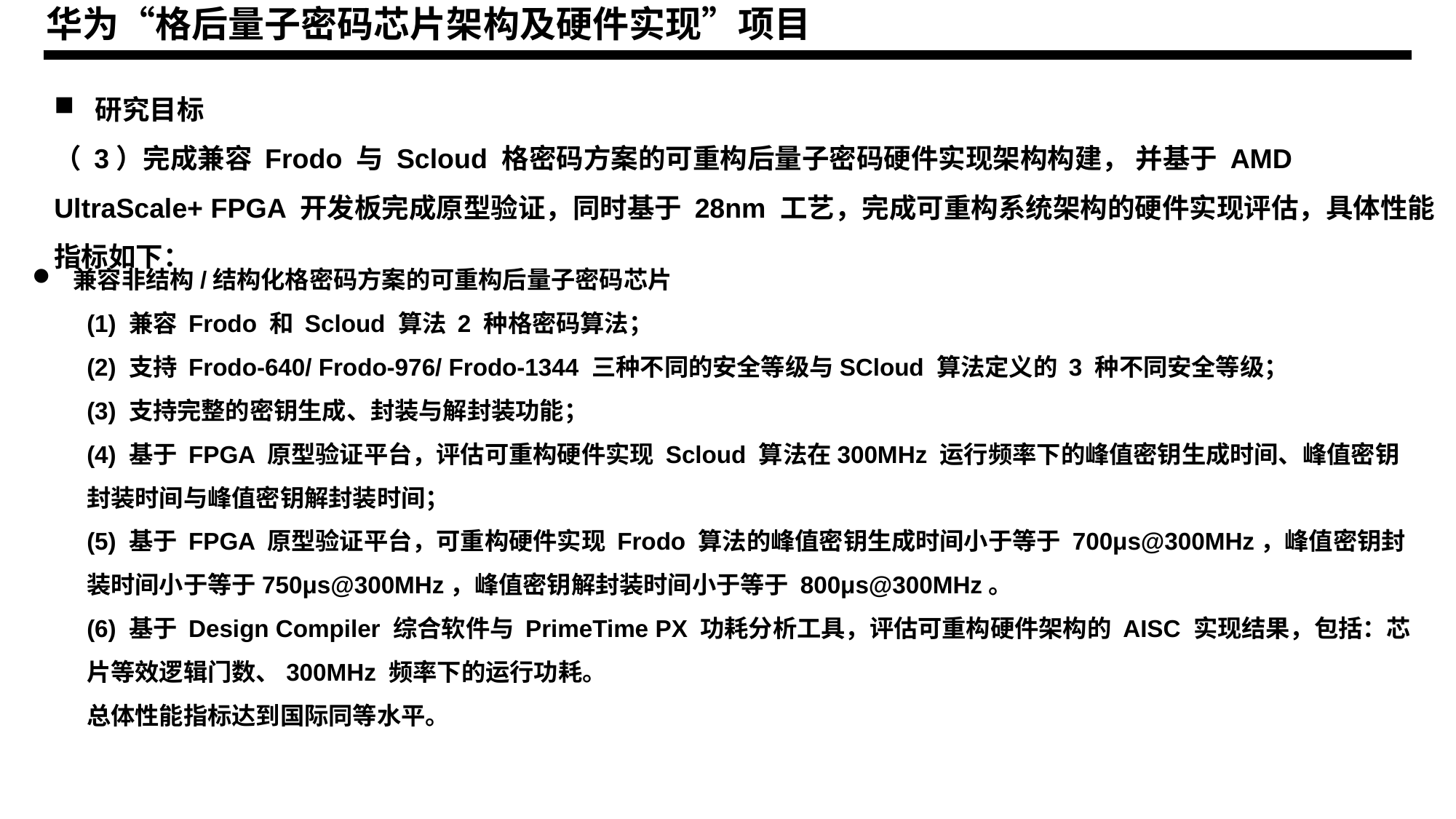

华为“格后量子密码芯片架构及硬件实现”项目
研究目标
（ 3）完成兼容 Frodo 与 Scloud 格密码方案的可重构后量子密码硬件实现架构构建， 并基于 AMD UltraScale+ FPGA 开发板完成原型验证，同时基于 28nm 工艺，完成可重构系统架构的硬件实现评估，具体性能指标如下：
兼容非结构/结构化格密码方案的可重构后量子密码芯片
(1) 兼容 Frodo 和 Scloud 算法 2 种格密码算法；
(2) 支持 Frodo-640/ Frodo-976/ Frodo-1344 三种不同的安全等级与SCloud 算法定义的 3 种不同安全等级；
(3) 支持完整的密钥生成、封装与解封装功能；
(4) 基于 FPGA 原型验证平台，评估可重构硬件实现 Scloud 算法在300MHz 运行频率下的峰值密钥生成时间、峰值密钥封装时间与峰值密钥解封装时间；
(5) 基于 FPGA 原型验证平台，可重构硬件实现 Frodo 算法的峰值密钥生成时间小于等于 700μs@300MHz，峰值密钥封装时间小于等于750μs@300MHz，峰值密钥解封装时间小于等于 800μs@300MHz。
(6) 基于 Design Compiler 综合软件与 PrimeTime PX 功耗分析工具，评估可重构硬件架构的 AISC 实现结果，包括：芯片等效逻辑门数、300MHz 频率下的运行功耗。
总体性能指标达到国际同等水平。